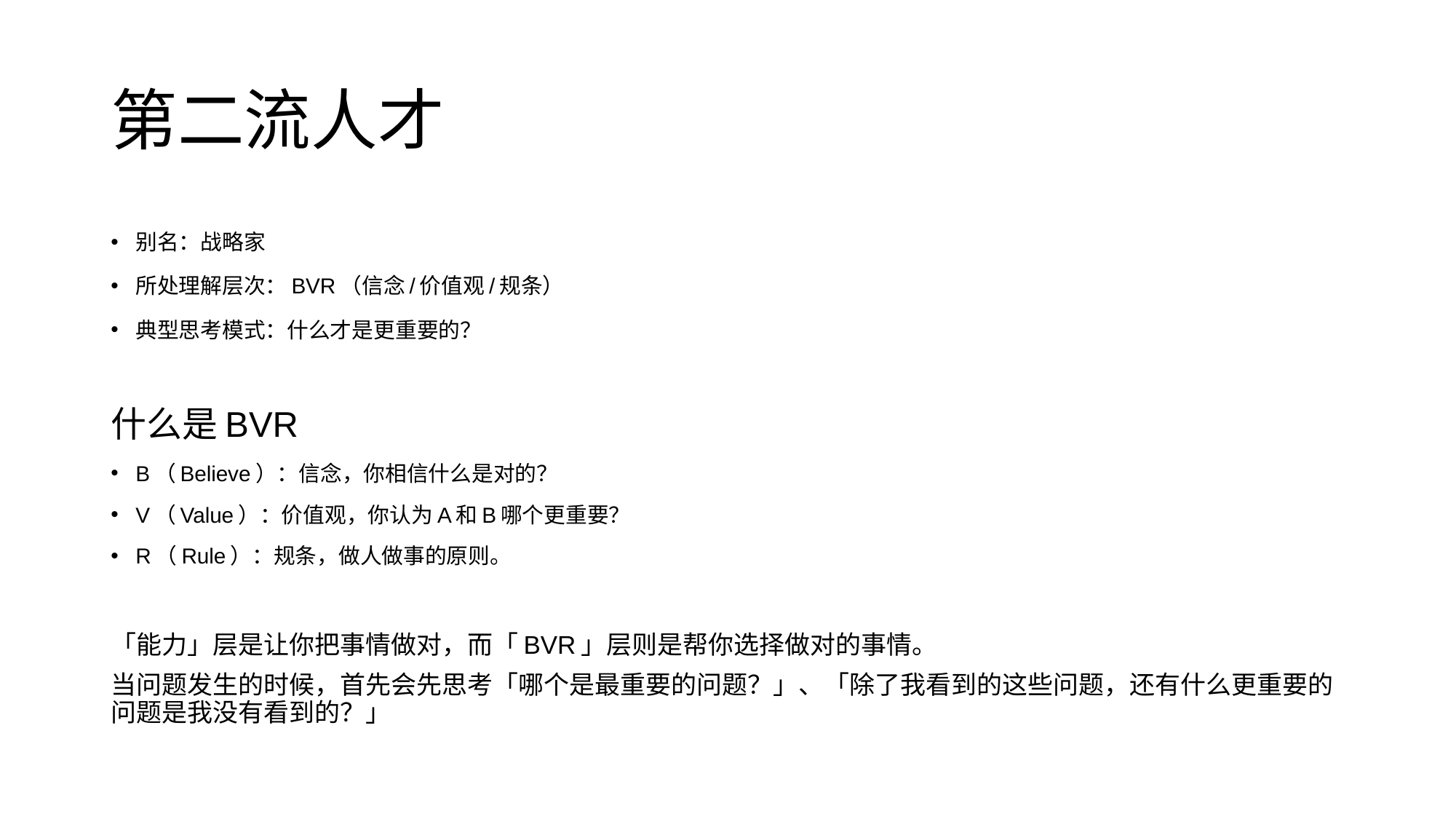

# 第二流人才
别名：战略家
所处理解层次：BVR（信念/价值观/规条）
典型思考模式：什么才是更重要的？

什么是BVR
B（Believe）：信念，你相信什么是对的？
V（Value）：价值观，你认为A和B哪个更重要？
R（Rule）：规条，做人做事的原则。

「能力」层是让你把事情做对，而「BVR」层则是帮你选择做对的事情。
当问题发生的时候，首先会先思考「哪个是最重要的问题？」、「除了我看到的这些问题，还有什么更重要的问题是我没有看到的？」